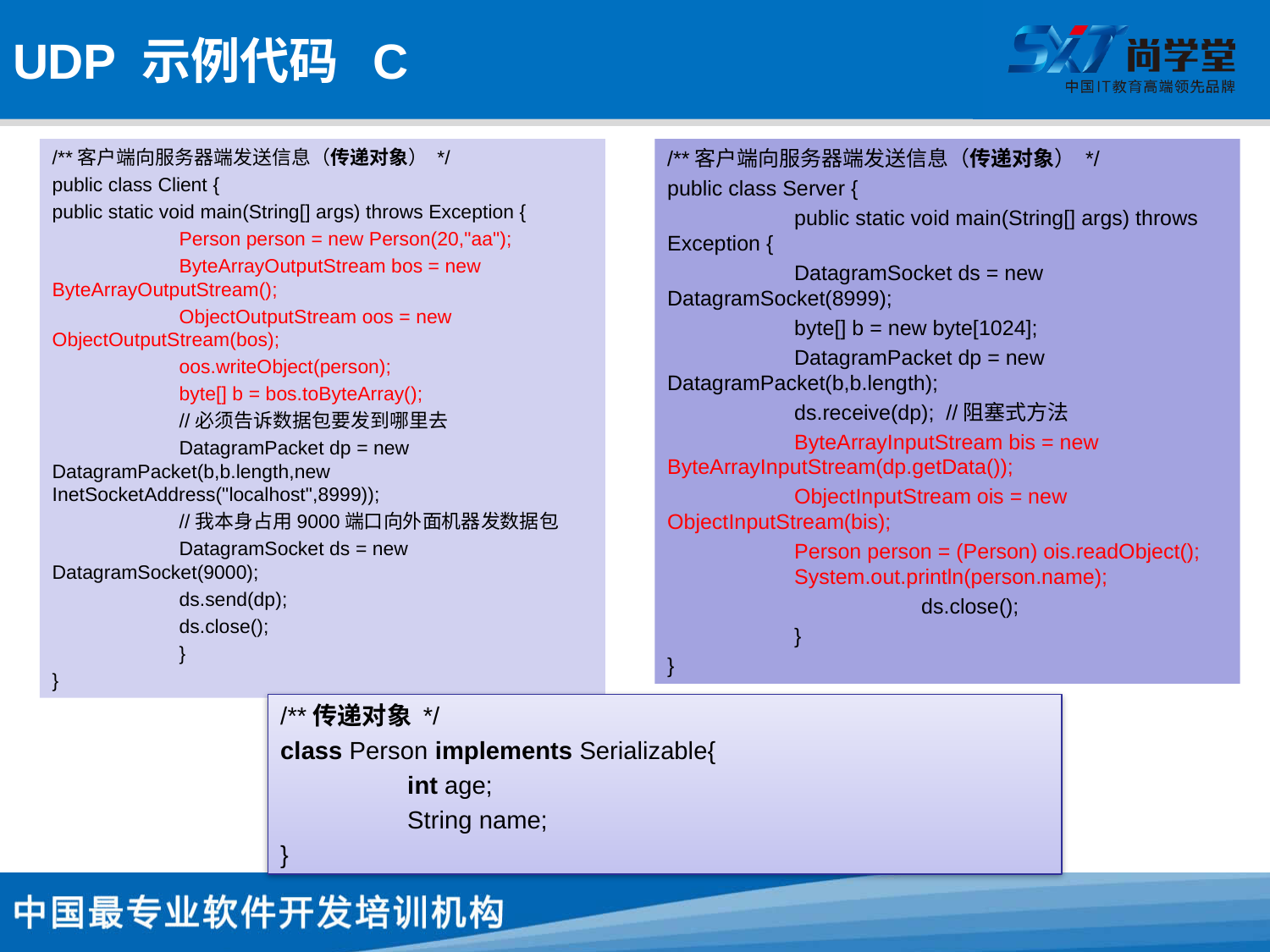

# UDP 示例代码  C
/**客户端向服务器端发送信息（传递对象） */
public class Client {
public static void main(String[] args) throws Exception {
	Person person = new Person(20,"aa");
	ByteArrayOutputStream bos = new ByteArrayOutputStream();
	ObjectOutputStream oos = new ObjectOutputStream(bos);
	oos.writeObject(person);
	byte[] b = bos.toByteArray();
	//必须告诉数据包要发到哪里去
	DatagramPacket dp = new DatagramPacket(b,b.length,new InetSocketAddress("localhost",8999));
	//我本身占用9000端口向外面机器发数据包
	DatagramSocket ds = new DatagramSocket(9000);
	ds.send(dp);
	ds.close();
	}
}
/**客户端向服务器端发送信息（传递对象） */
public class Server {
	public static void main(String[] args) throws Exception {
	DatagramSocket ds = new DatagramSocket(8999);
	byte[] b = new byte[1024];
	DatagramPacket dp = new DatagramPacket(b,b.length);
	ds.receive(dp);  //阻塞式方法
	ByteArrayInputStream bis = new ByteArrayInputStream(dp.getData());
	ObjectInputStream ois = new ObjectInputStream(bis);
	Person person = (Person) ois.readObject();	System.out.println(person.name);
		ds.close();
	}
}
/**传递对象 */
class Person implements Serializable{
	int age;
	String name;
}